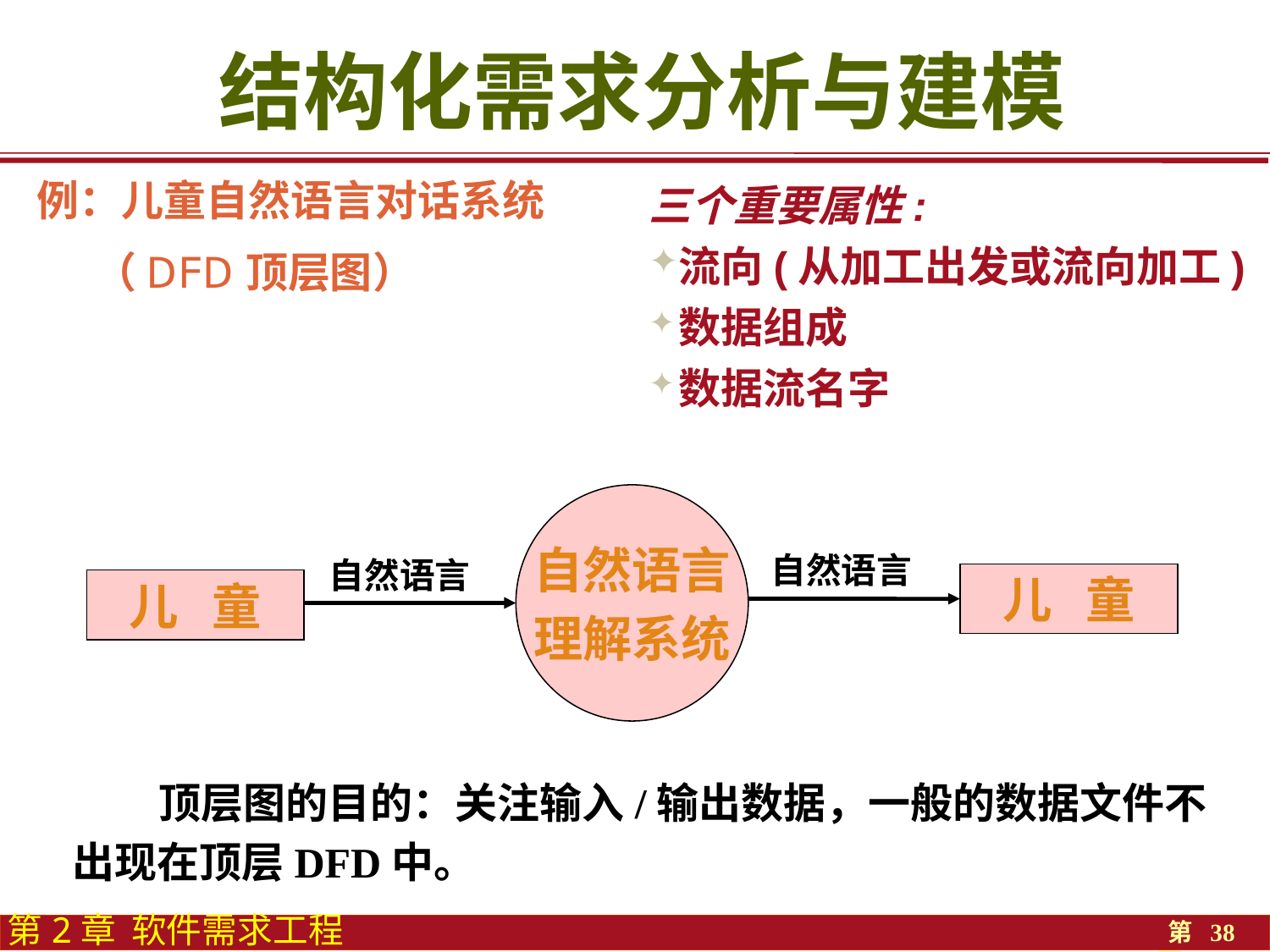

结构化需求分析与建模
三个重要属性:
流向(从加工出发或流向加工)
数据组成
数据流名字
例：儿童自然语言对话系统
     （DFD顶层图）
自然语言
理解系统
自然语言
自然语言
儿   童
儿   童

        顶层图的目的：关注输入/输出数据，一般的数据文件不
出现在顶层DFD中。